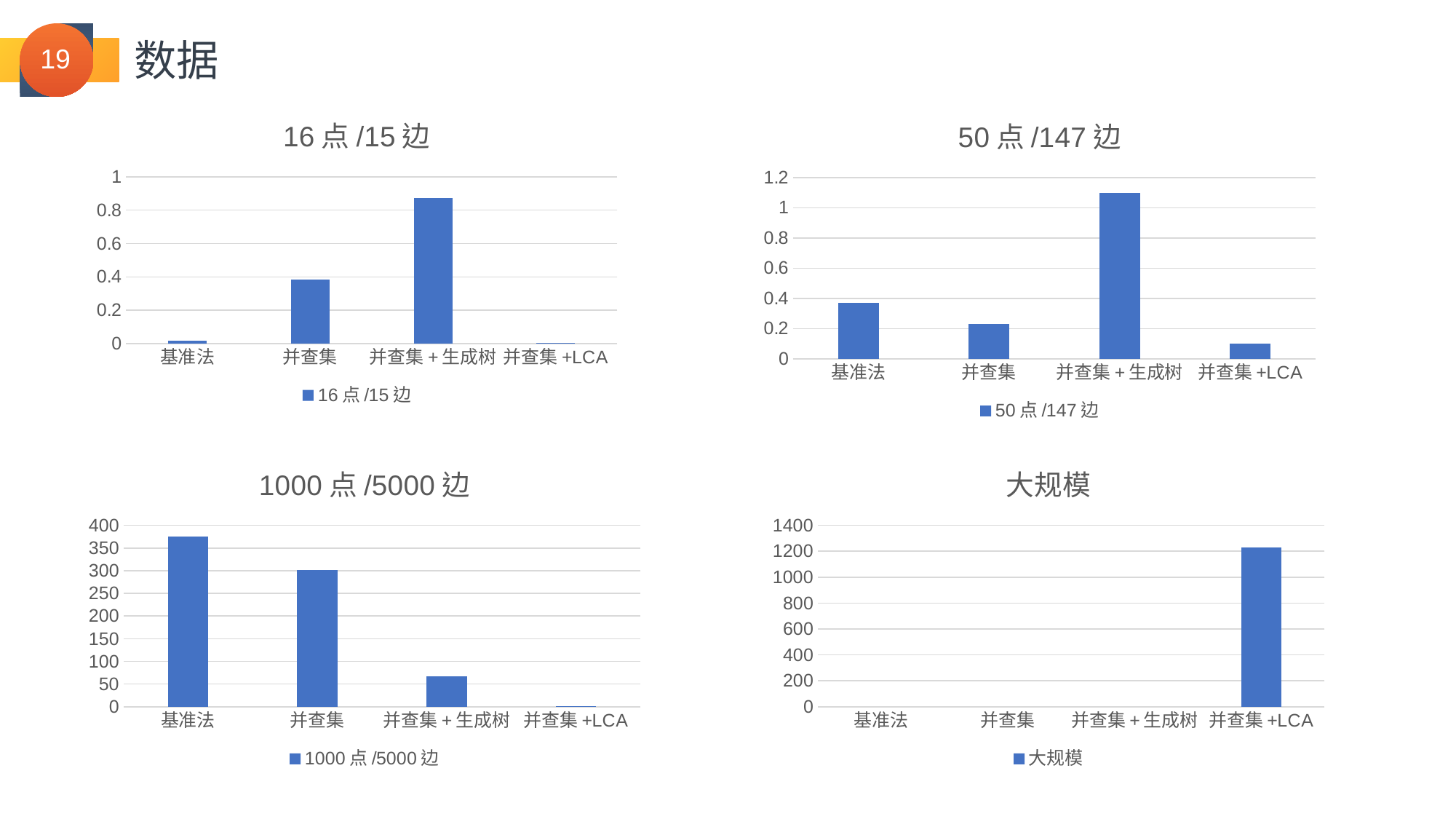

数据

### Chart:

| Category | 16点/15边 |
|---|---|
| 基准法 | 0.018 |
| 并查集 | 0.382 |
| 并查集+生成树 | 0.871 |
| 并查集+LCA | 0.006 |

### Chart:

| Category | 50点/147边 |
|---|---|
| 基准法 | 0.37 |
| 并查集 | 0.23 |
| 并查集+生成树 | 1.1 |
| 并查集+LCA | 0.1 |

### Chart:

| Category | 大规模 |
|---|---|
| 基准法 | None |
| 并查集 | None |
| 并查集+生成树 | None |
| 并查集+LCA | 1231.0 |

### Chart:

| Category | 1000点/5000边 |
|---|---|
| 基准法 | 375.0 |
| 并查集 | 302.0 |
| 并查集+生成树 | 67.0 |
| 并查集+LCA | 1.0 |